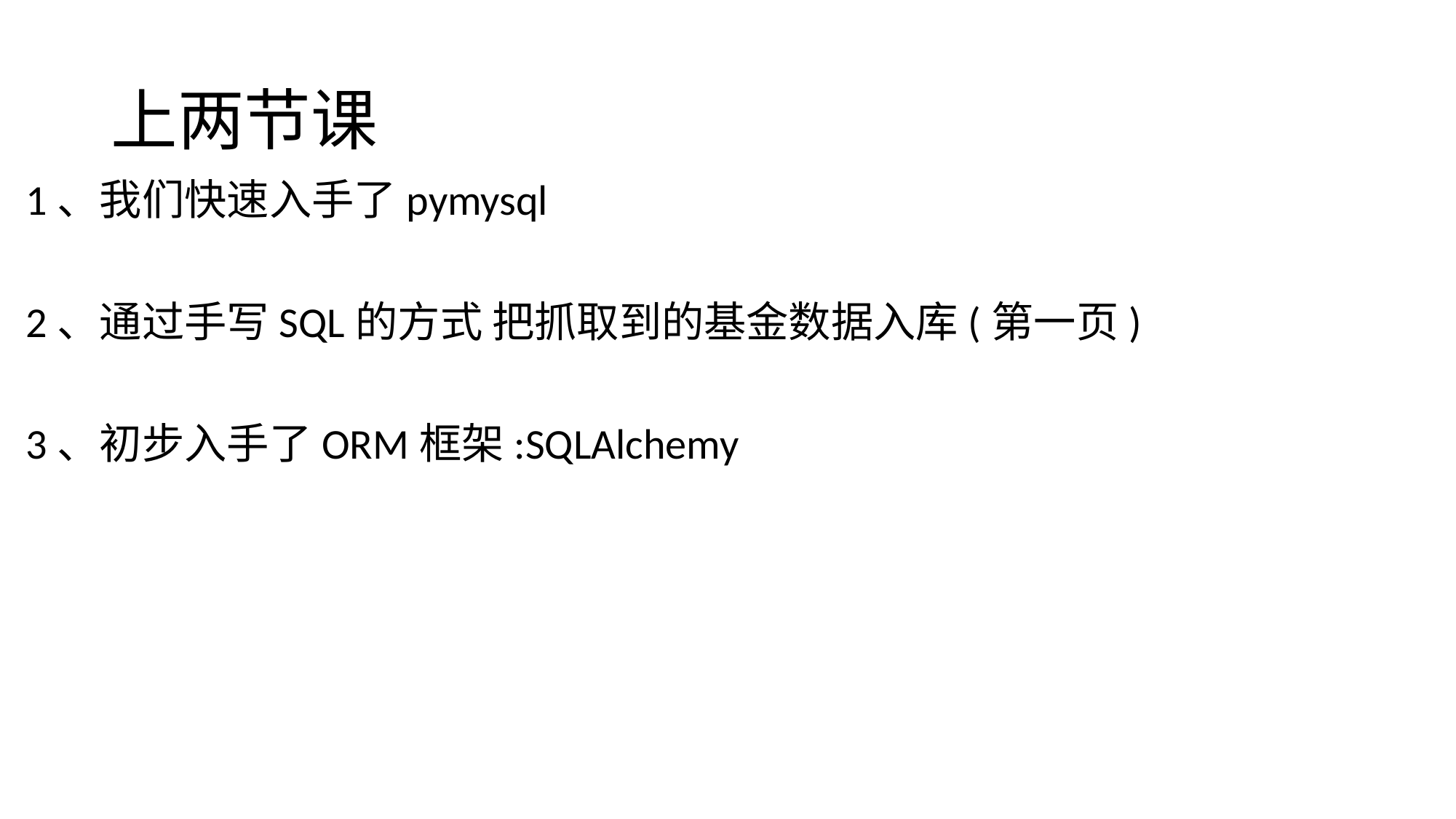

# 上两节课
1、我们快速入手了pymysql

2、通过手写SQL的方式 把抓取到的基金数据入库(第一页)

3、初步入手了ORM框架:SQLAlchemy